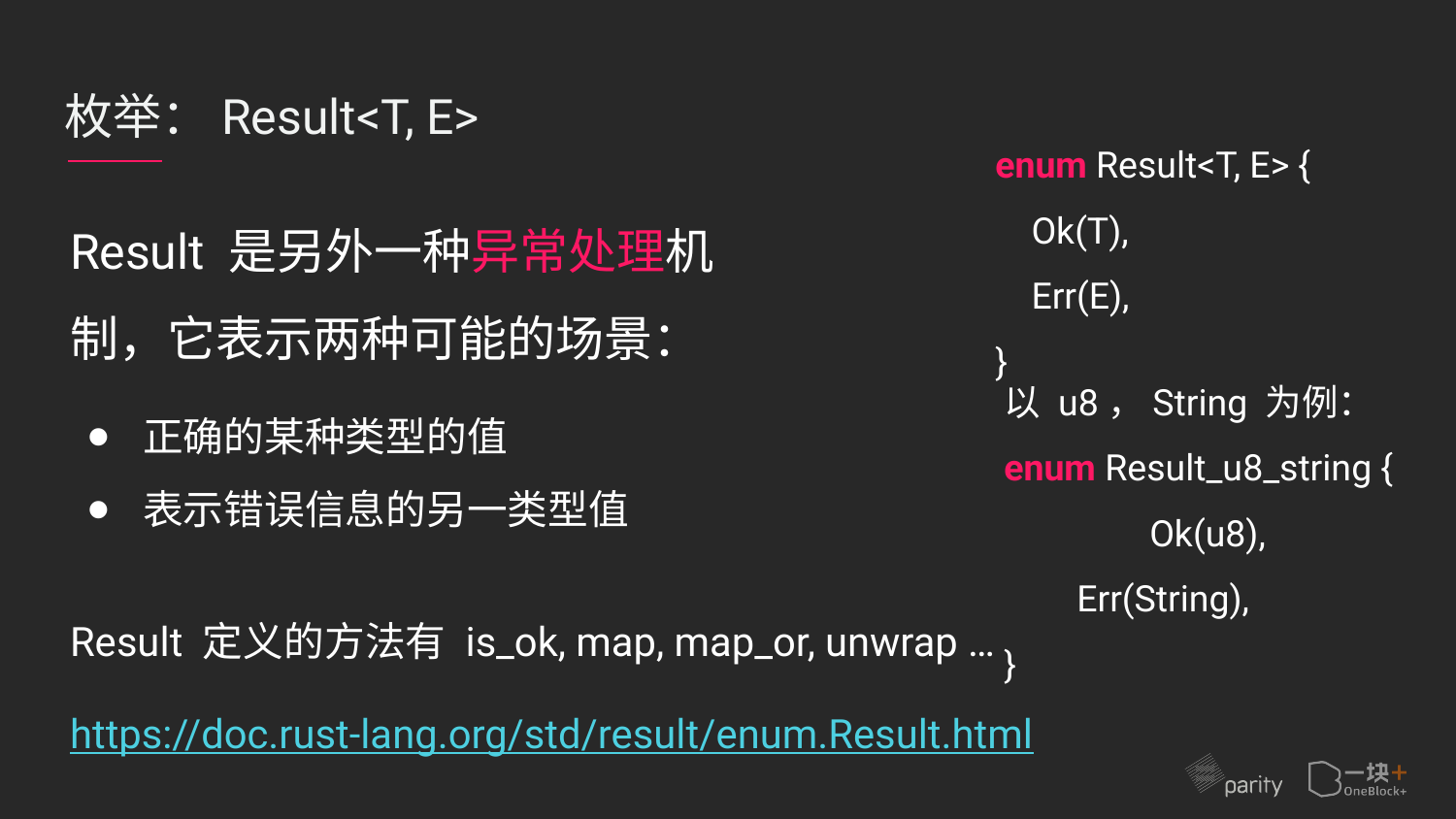

# 枚举：Result<T, E>
enum Result<T, E> {
    Ok(T),
    Err(E),
}

Result 是另外一种异常处理机制，它表示两种可能的场景：
正确的某种类型的值
表示错误信息的另一类型值
以 u8，String 为例：
enum Result_u8_string {
    	Ok(u8),
Err(String),
}

Result 定义的方法有 is_ok, map, map_or, unwrap …
https://doc.rust-lang.org/std/result/enum.Result.html